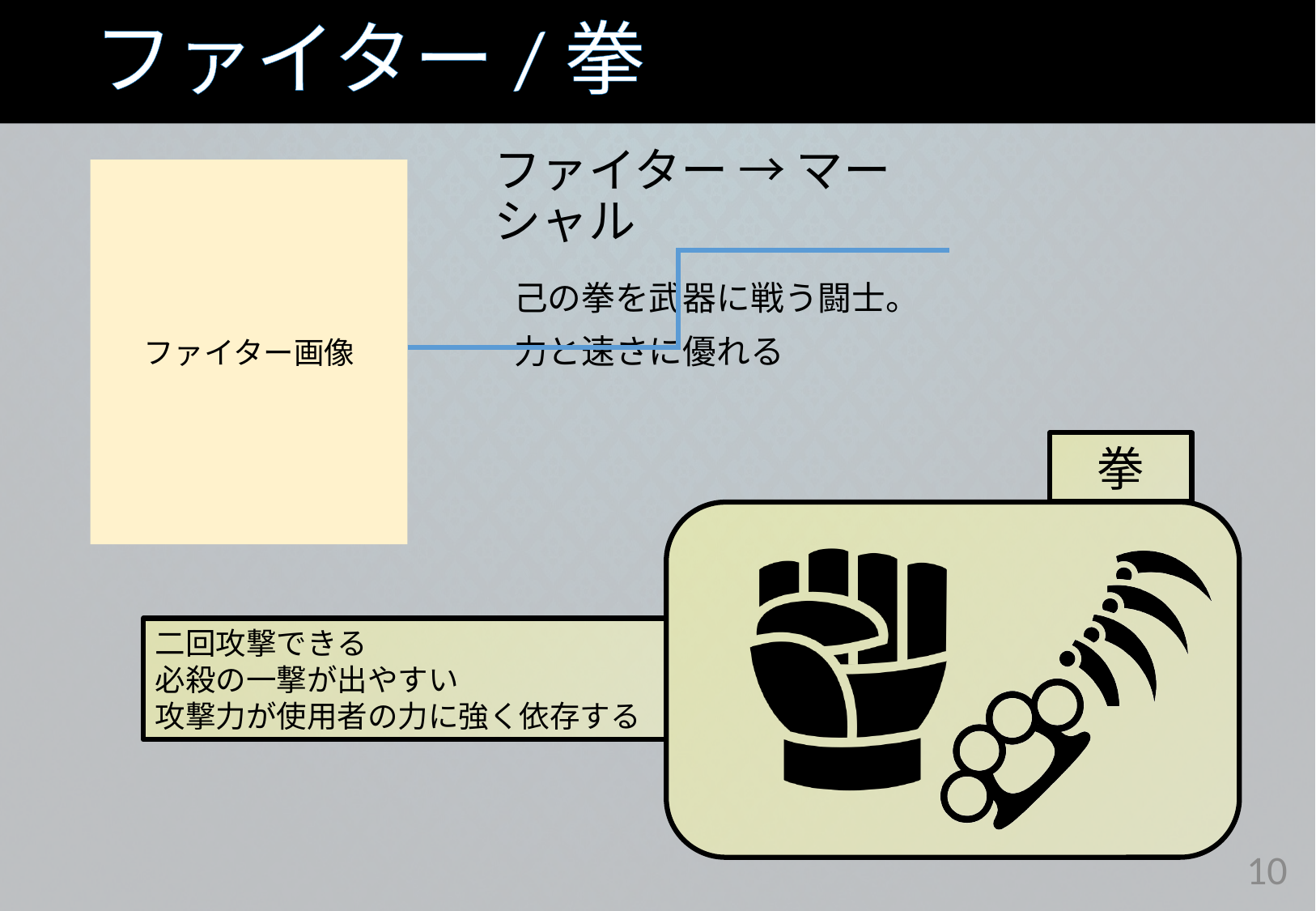

# ファイター/拳
ファイター → マーシャル
ファイター画像
己の拳を武器に戦う闘士。
力と速さに優れる
拳

二回攻撃できる
必殺の一撃が出やすい
攻撃力が使用者の力に強く依存する

10